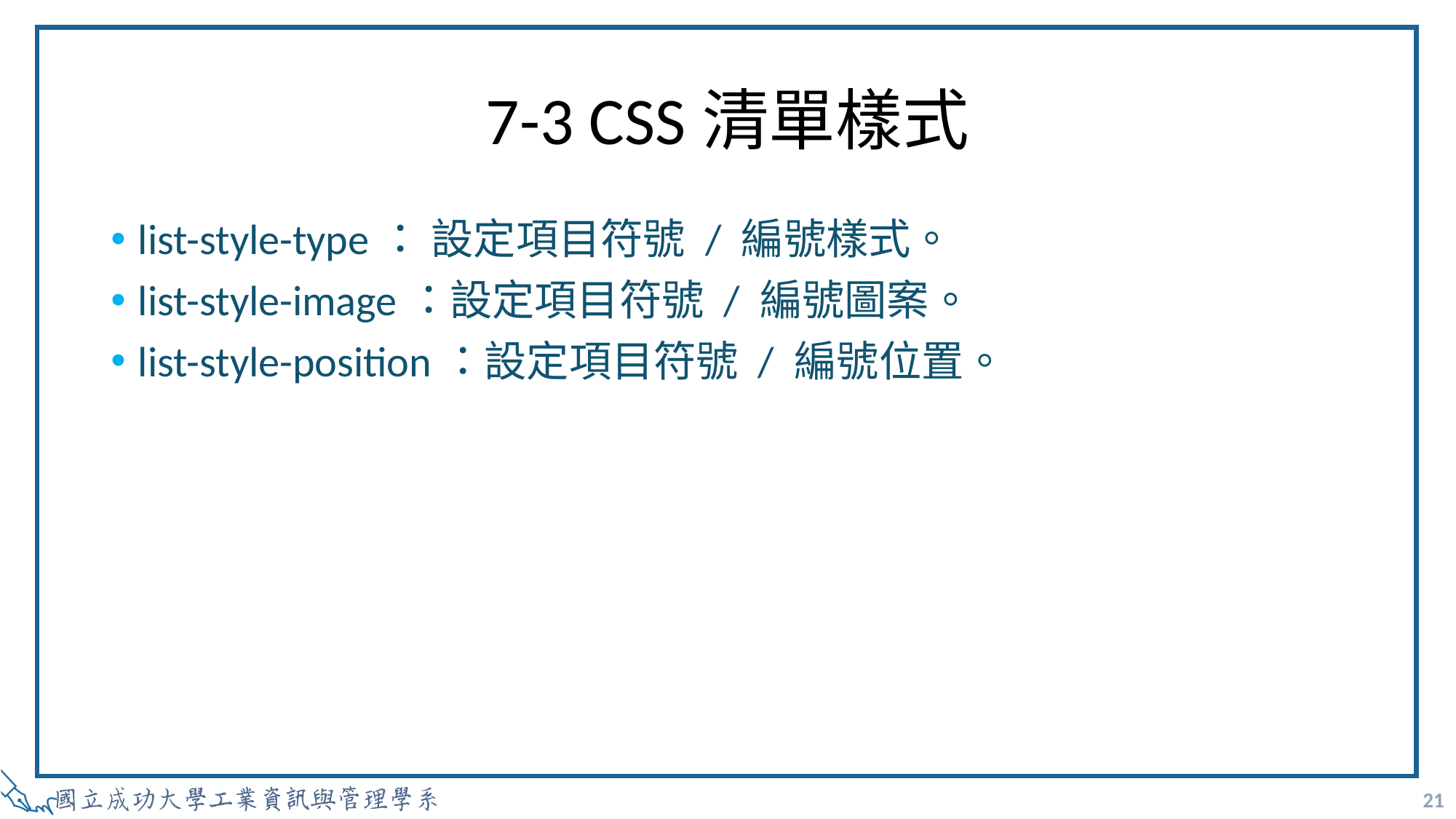

# 7-3 CSS清單樣式
list-style-type： 設定項目符號 / 編號樣式。
list-style-image：設定項目符號 / 編號圖案。
list-style-position：設定項目符號 / 編號位置。
21